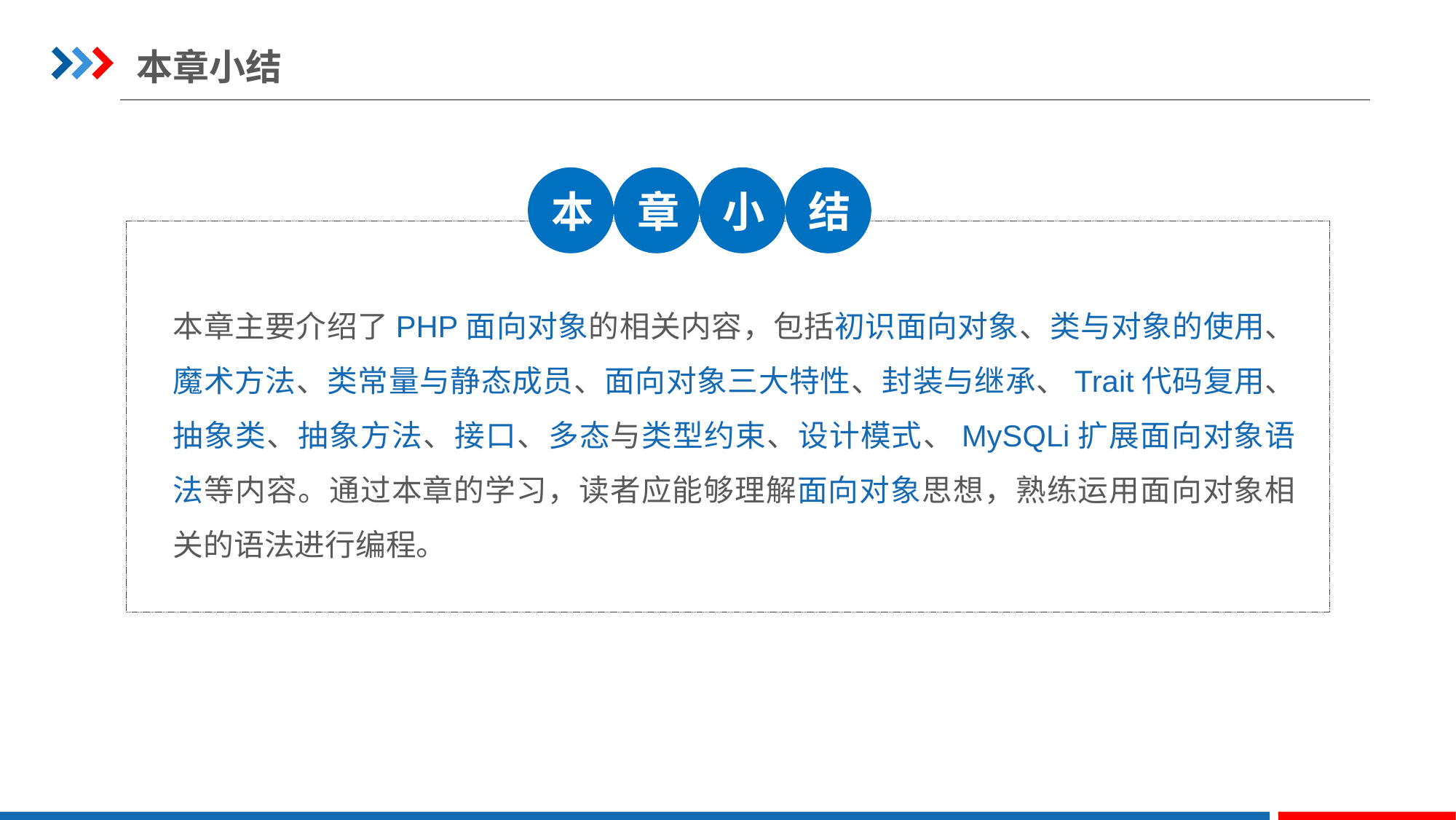

本章小结
本
章
小
结

本章主要介绍了PHP面向对象的相关内容，包括初识面向对象、类与对象的使用、魔术方法、类常量与静态成员、面向对象三大特性、封装与继承、Trait代码复用、抽象类、抽象方法、接口、多态与类型约束、设计模式、MySQLi扩展面向对象语法等内容。通过本章的学习，读者应能够理解面向对象思想，熟练运用面向对象相关的语法进行编程。